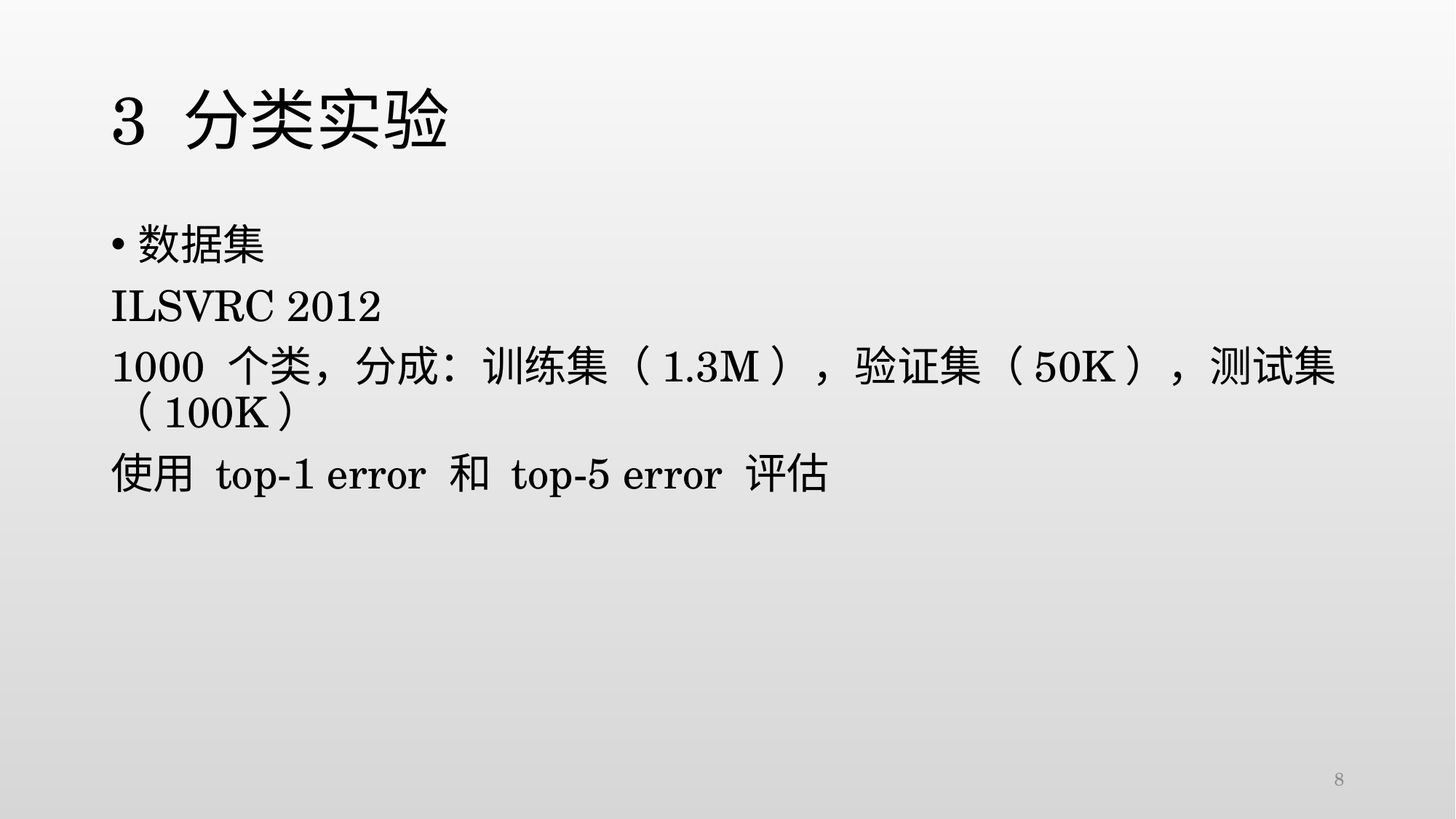

# 3 分类实验
数据集
ILSVRC 2012
1000 个类，分成：训练集（1.3M），验证集（50K），测试集（100K）
使用 top-1 error 和 top-5 error 评估
8